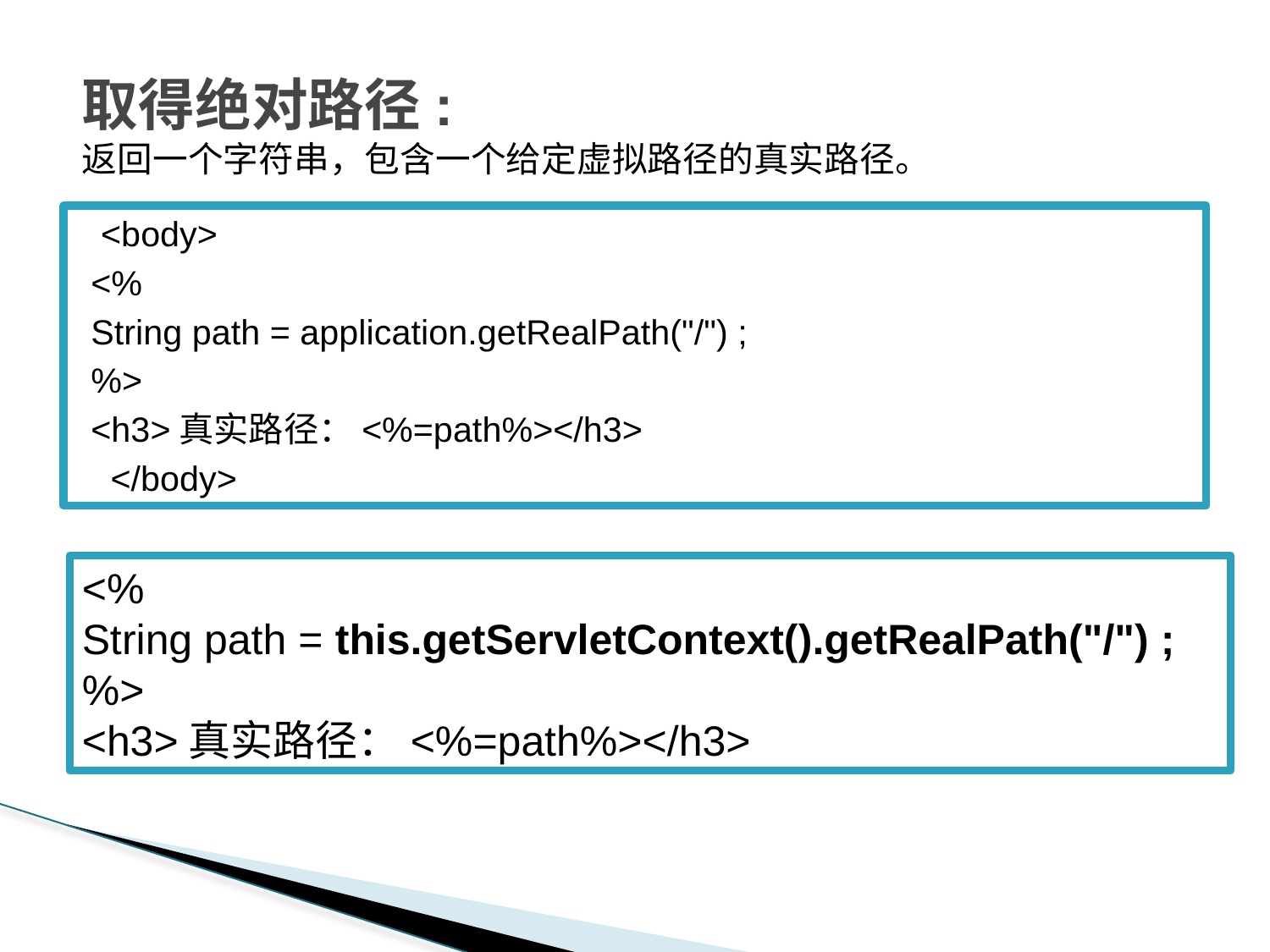

# 取得绝对路径: 返回一个字符串，包含一个给定虚拟路径的真实路径。
 <body>
<%
String path = application.getRealPath("/") ;
%>
<h3>真实路径：<%=path%></h3>
  </body>
<%
String path = this.getServletContext().getRealPath("/") ;
%>
<h3>真实路径：<%=path%></h3>